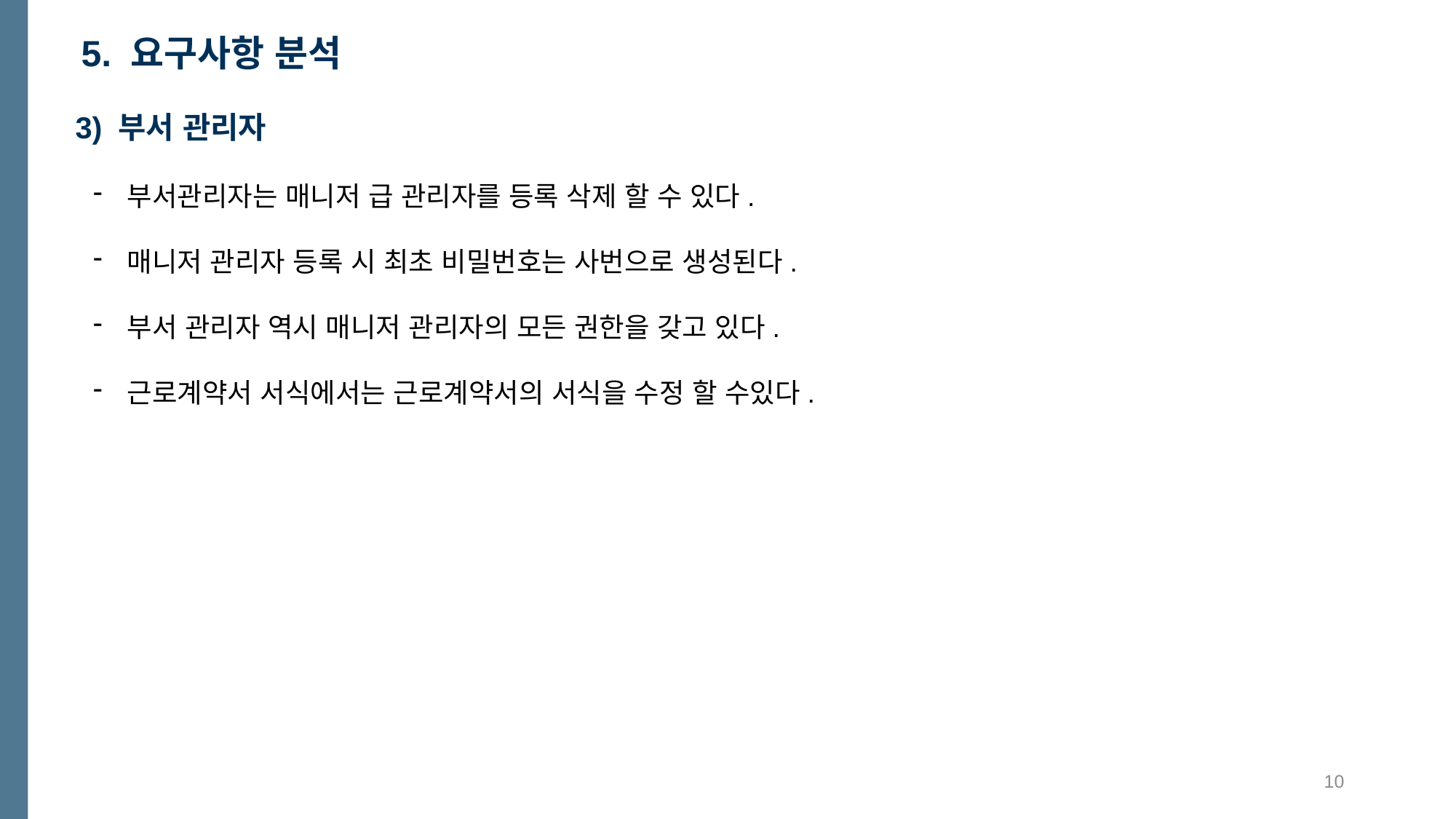

5. 요구사항 분석
3) 부서 관리자
부서관리자는 매니저 급 관리자를 등록 삭제 할 수 있다.

매니저 관리자 등록 시 최초 비밀번호는 사번으로 생성된다.

부서 관리자 역시 매니저 관리자의 모든 권한을 갖고 있다.

근로계약서 서식에서는 근로계약서의 서식을 수정 할 수있다.

10